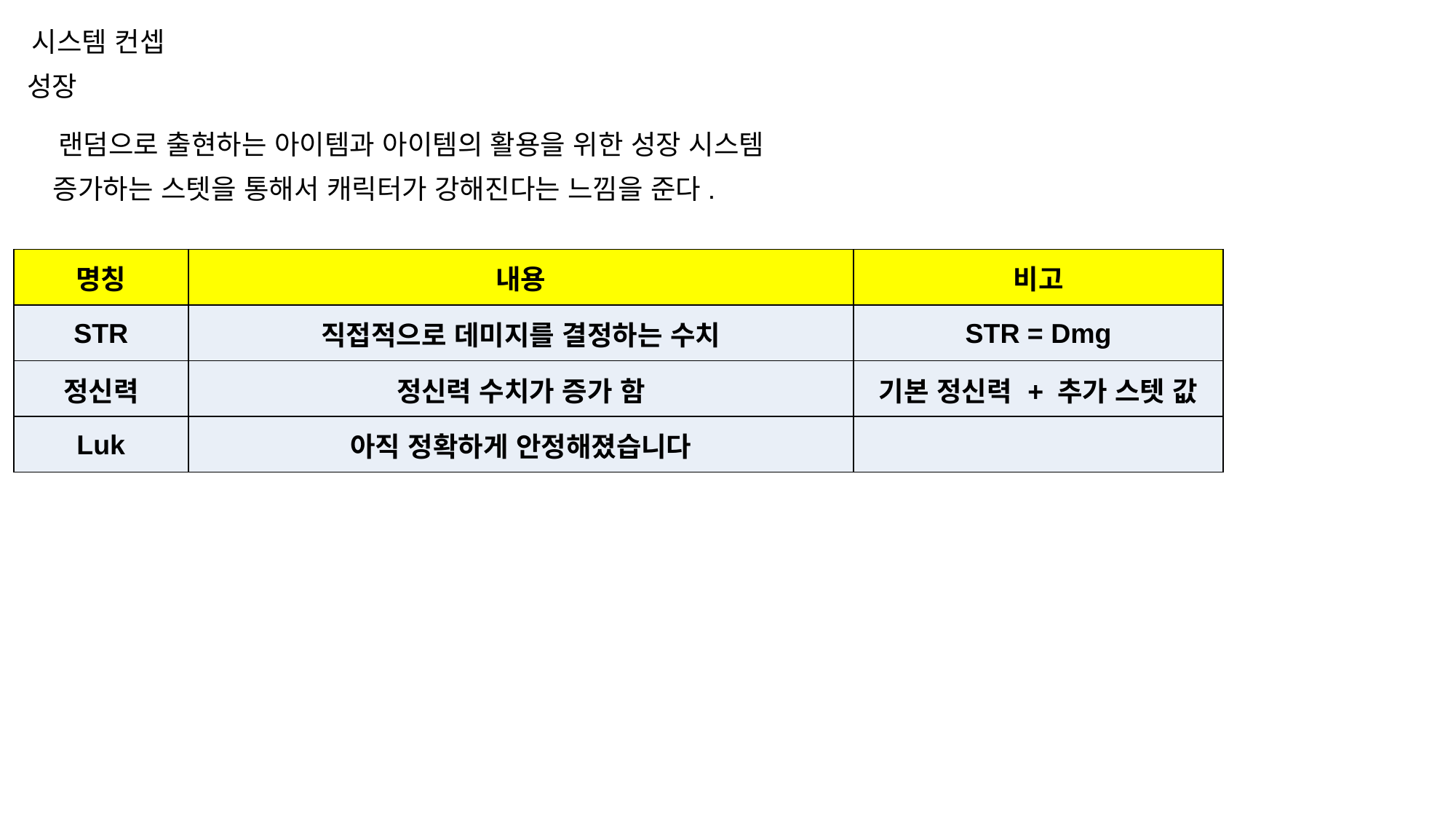

시스템 컨셉
성장
랜덤으로 출현하는 아이템과 아이템의 활용을 위한 성장 시스템
증가하는 스텟을 통해서 캐릭터가 강해진다는 느낌을 준다.
| 명칭 | 내용 | 비고 |
| --- | --- | --- |
| STR | 직접적으로 데미지를 결정하는 수치 | STR = Dmg |
| 정신력 | 정신력 수치가 증가 함 | 기본 정신력 + 추가 스텟 값 |
| Luk | 아직 정확하게 안정해졌습니다 |  |